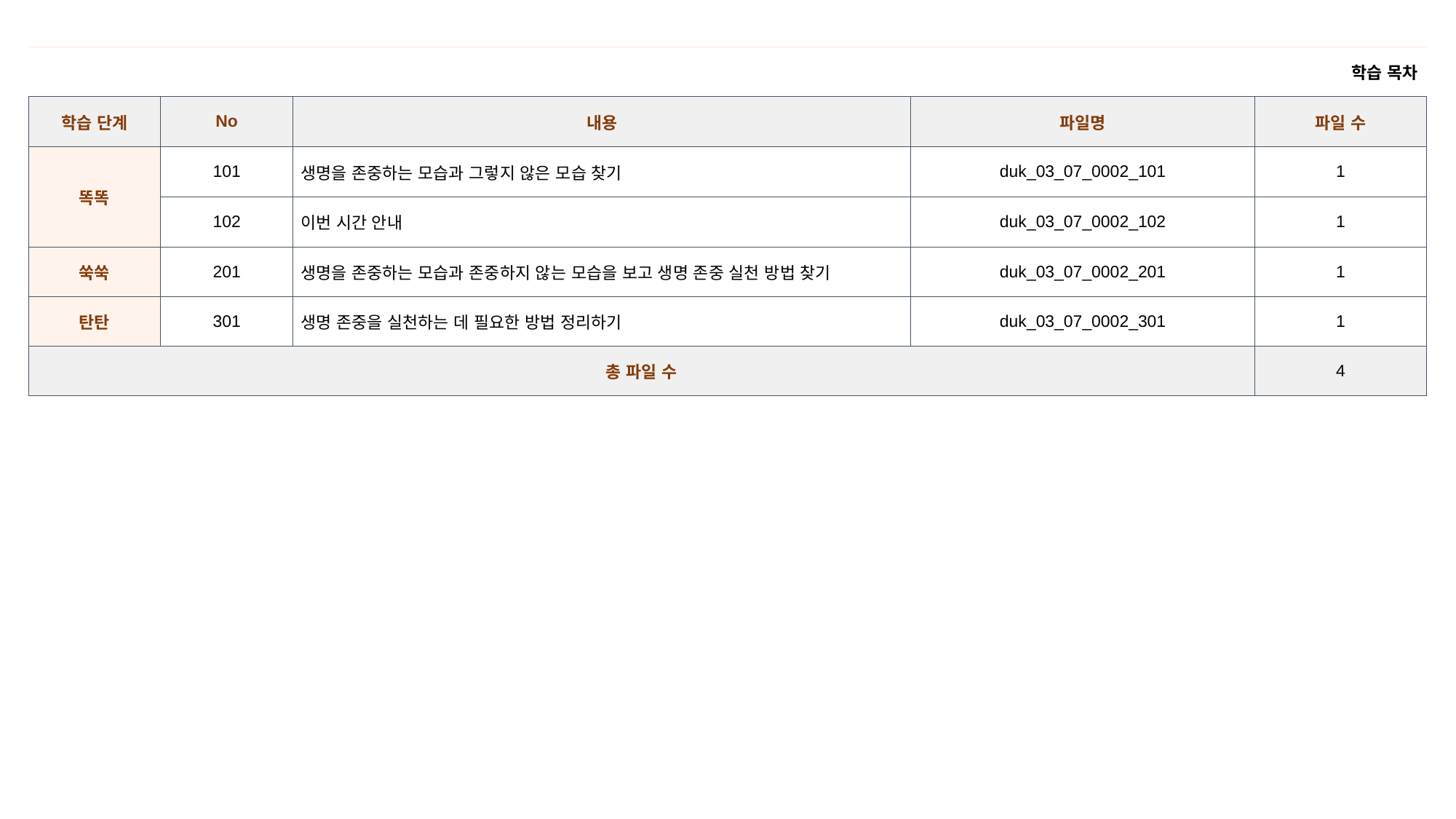

| 학습 목차 |  |  |  |  |
| --- | --- | --- | --- | --- |
| 학습 단계 | No | 내용 | 파일명 | 파일 수 |
| 똑똑 | 101 | 생명을 존중하는 모습과 그렇지 않은 모습 찾기 | duk\_03\_07\_0002\_101 | 1 |
|  | 102 | 이번 시간 안내 | duk\_03\_07\_0002\_102 | 1 |
| 쑥쑥 | 201 | 생명을 존중하는 모습과 존중하지 않는 모습을 보고 생명 존중 실천 방법 찾기 | duk\_03\_07\_0002\_201 | 1 |
| 탄탄 | 301 | 생명 존중을 실천하는 데 필요한 방법 정리하기 | duk\_03\_07\_0002\_301 | 1 |
| 총 파일 수 |  |  |  | 4 |